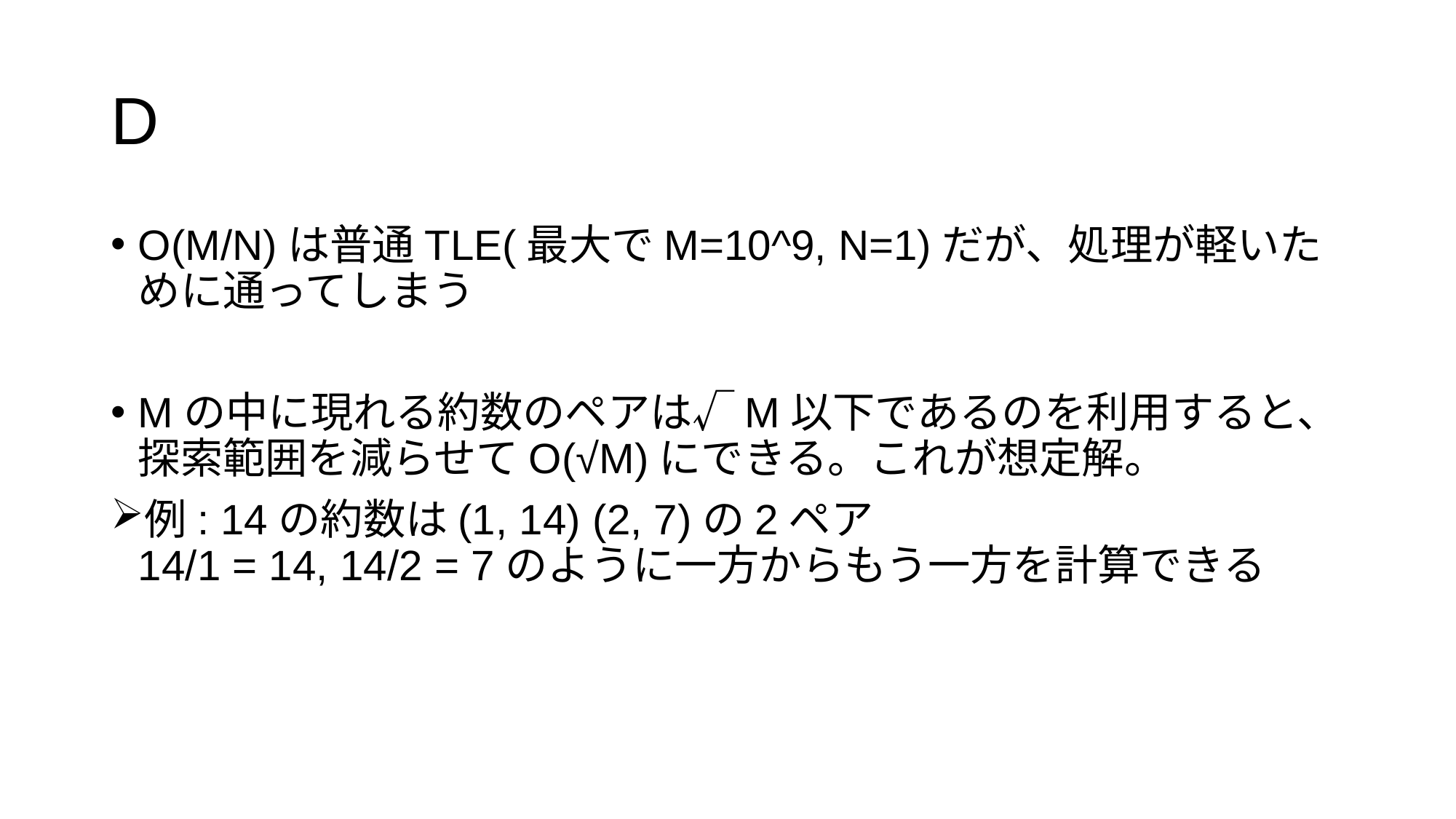

# D
O(M/N)は普通TLE(最大でM=10^9, N=1)だが、処理が軽いために通ってしまう

Mの中に現れる約数のペアは√M以下であるのを利用すると、探索範囲を減らせてO(√M)にできる。これが想定解。
例: 14の約数は(1, 14) (2, 7)の2ペア
14/1 = 14, 14/2 = 7のように一方からもう一方を計算できる